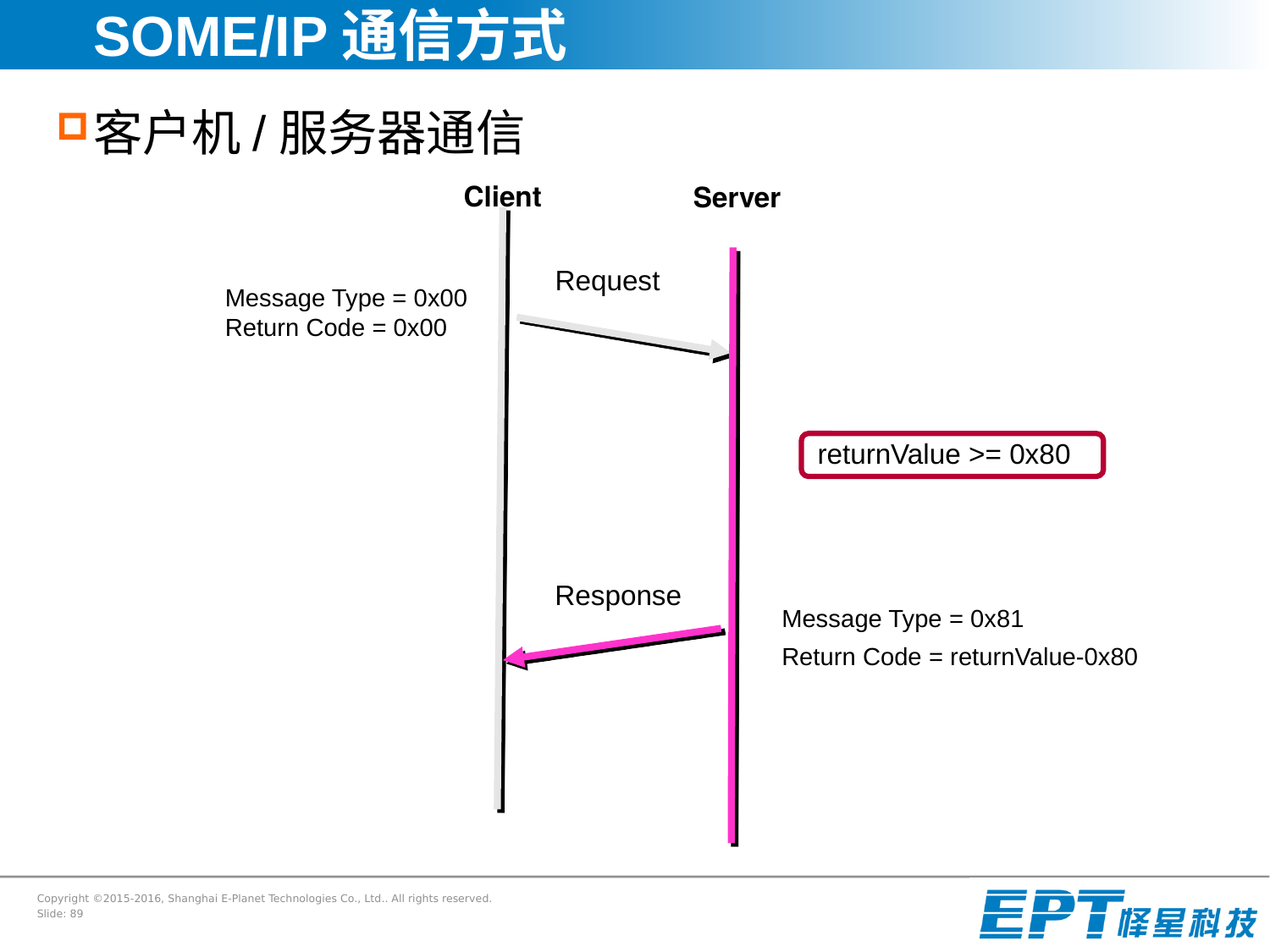

# SOME/IP通信方式
客户机/服务器通信
Client
Server

Request
Message Type = 0x00
Return Code = 0x00

returnValue >= 0x80

Response
Message Type = 0x81
Return Code = returnValue-0x80